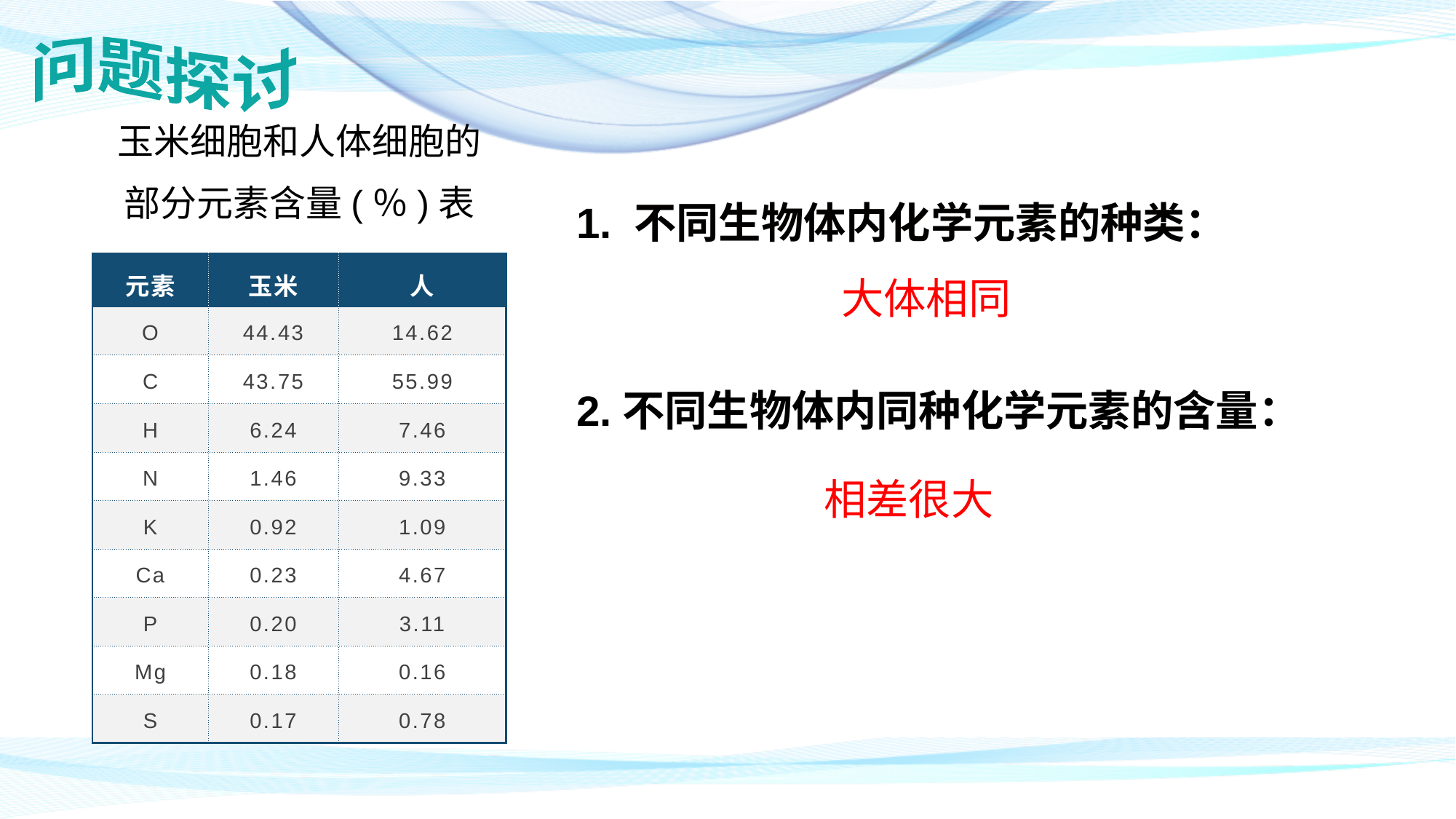

问题探讨
玉米细胞和人体细胞的
部分元素含量(％)表
1. 不同生物体内化学元素的种类：
| 元素 | 玉米 | 人 |
| --- | --- | --- |
| O | 44.43 | 14.62 |
| C | 43.75 | 55.99 |
| H | 6.24 | 7.46 |
| N | 1.46 | 9.33 |
| K | 0.92 | 1.09 |
| Ca | 0.23 | 4.67 |
| P | 0.20 | 3.11 |
| Mg | 0.18 | 0.16 |
| S | 0.17 | 0.78 |
大体相同
2.不同生物体内同种化学元素的含量：
相差很大